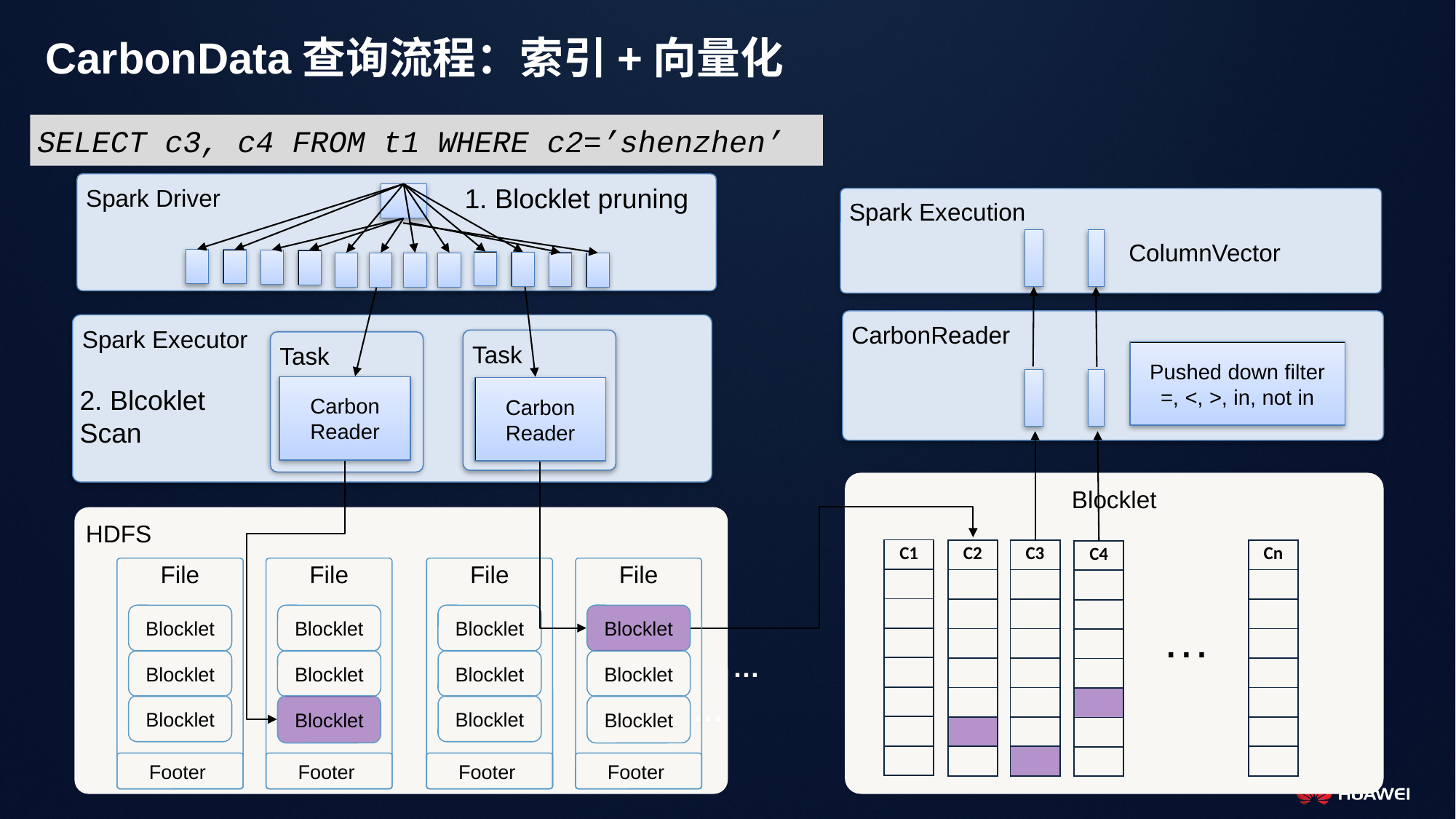

# CarbonData查询流程：索引+向量化
SELECT c3, c4 FROM t1 WHERE c2=’shenzhen’

Spark Driver
1. Blocklet pruning

Spark Execution

ColumnVector

CarbonReader

Spark Executor

Task

Task

Pushed down filter
=, <, >, in, not in

2. Blcoklet Scan

Carbon
Reader

Carbon
Reader

Blocklet

HDFS
| C1 |
| --- |
|  |
|  |
|  |
|  |
|  |
|  |
|  |
| C2 |
| --- |
|  |
|  |
|  |
|  |
|  |
|  |
|  |
| C3 |
| --- |
|  |
|  |
|  |
|  |
|  |
|  |
|  |
| Cn |
| --- |
|  |
|  |
|  |
|  |
|  |
|  |
|  |
| C4 |
| --- |
|  |
|  |
|  |
|  |
|  |
|  |
|  |

File

File

File

File
…

Blocklet

Blocklet

Blocklet

Blocklet
…

Blocklet

Blocklet

Blocklet

Blocklet
…

Blocklet

Blocklet

Blocklet

Blocklet

Footer

Footer

Footer

Footer